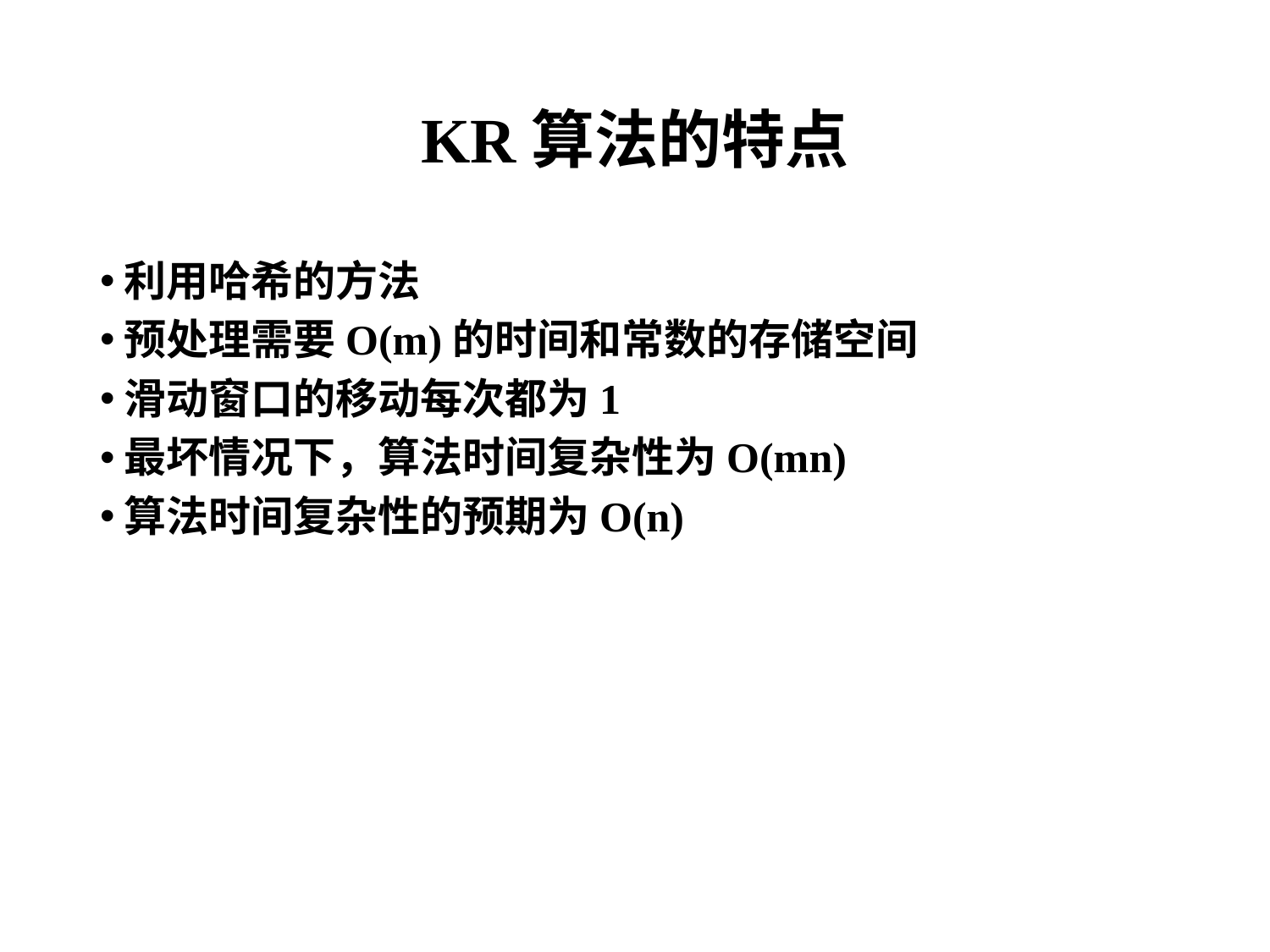

# KR算法的特点
利用哈希的方法
预处理需要O(m)的时间和常数的存储空间
滑动窗口的移动每次都为1
最坏情况下，算法时间复杂性为O(mn)
算法时间复杂性的预期为O(n)